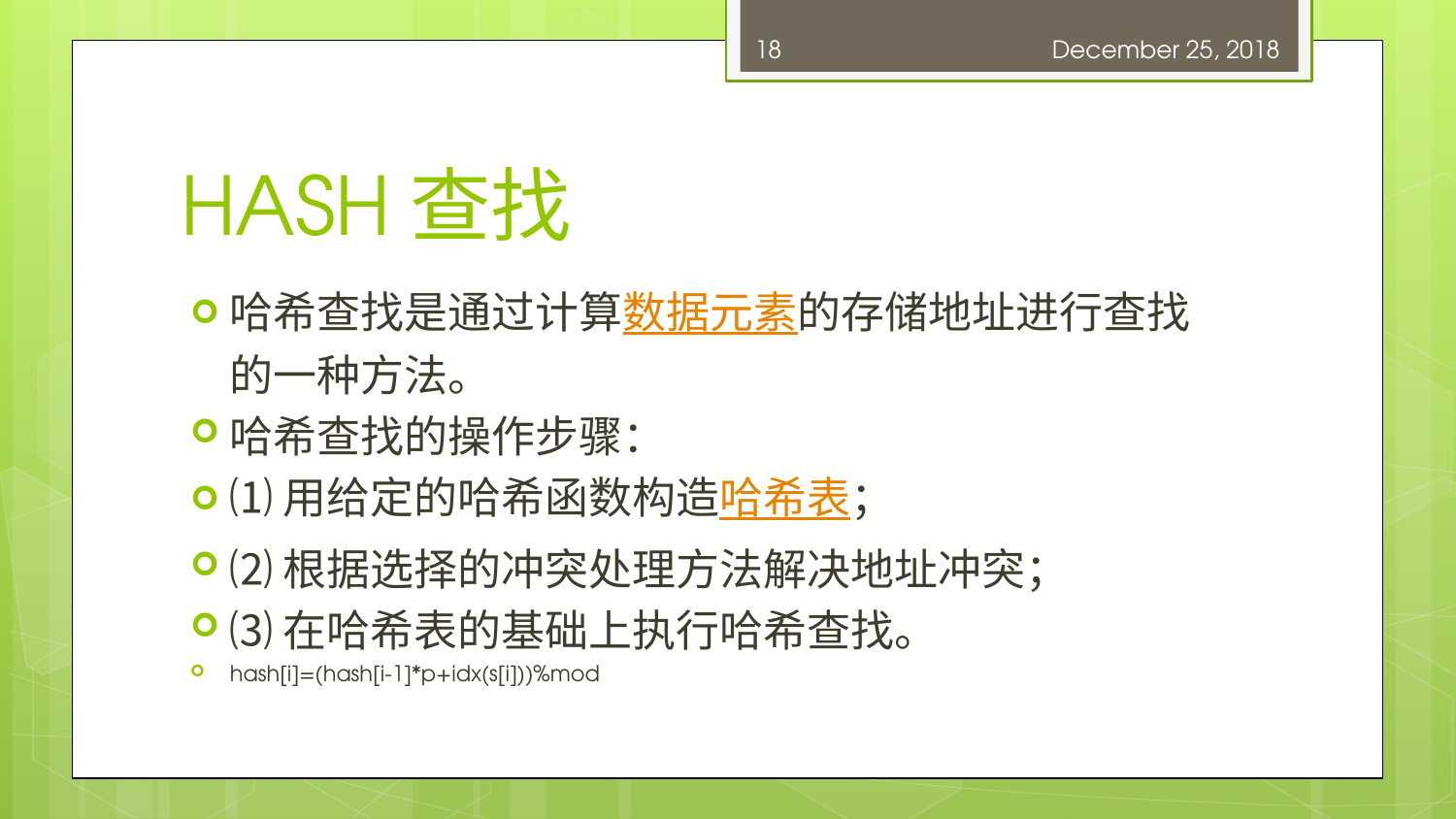

18
December 25, 2018
# HASH查找
哈希查找是通过计算数据元素的存储地址进行查找的一种方法。
哈希查找的操作步骤：
⑴用给定的哈希函数构造哈希表；
⑵根据选择的冲突处理方法解决地址冲突；
⑶在哈希表的基础上执行哈希查找。
hash[i]=(hash[i-1]*p+idx(s[i]))%mod